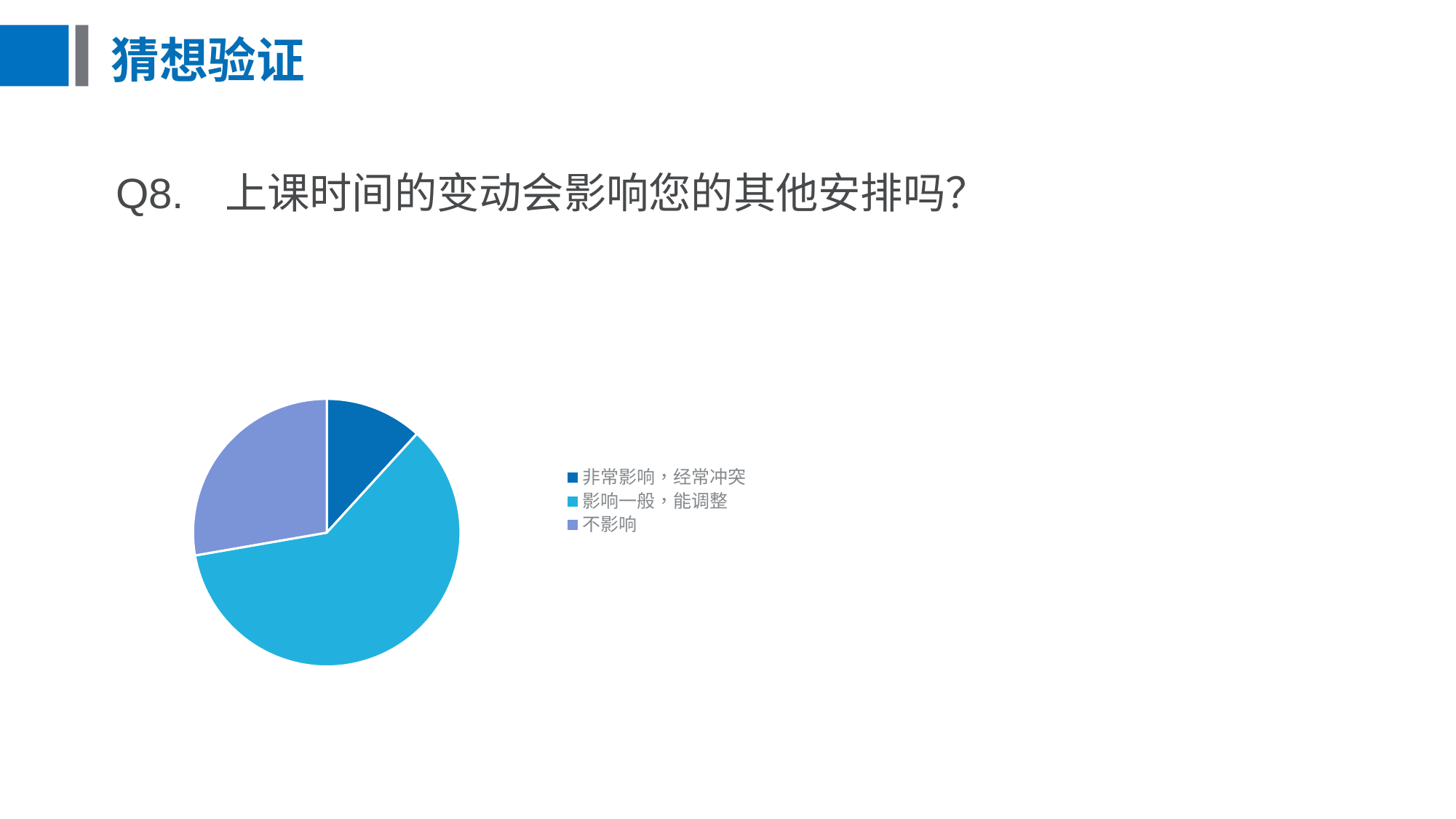

# 猜想验证
Q8.	上课时间的变动会影响您的其他安排吗？

### Chart

| Category | 选项分布 |
|---|---|
| 非常影响，经常冲突 | 28.0 |
| 影响一般，能调整 | 144.0 |
| 不影响 | 66.0 |